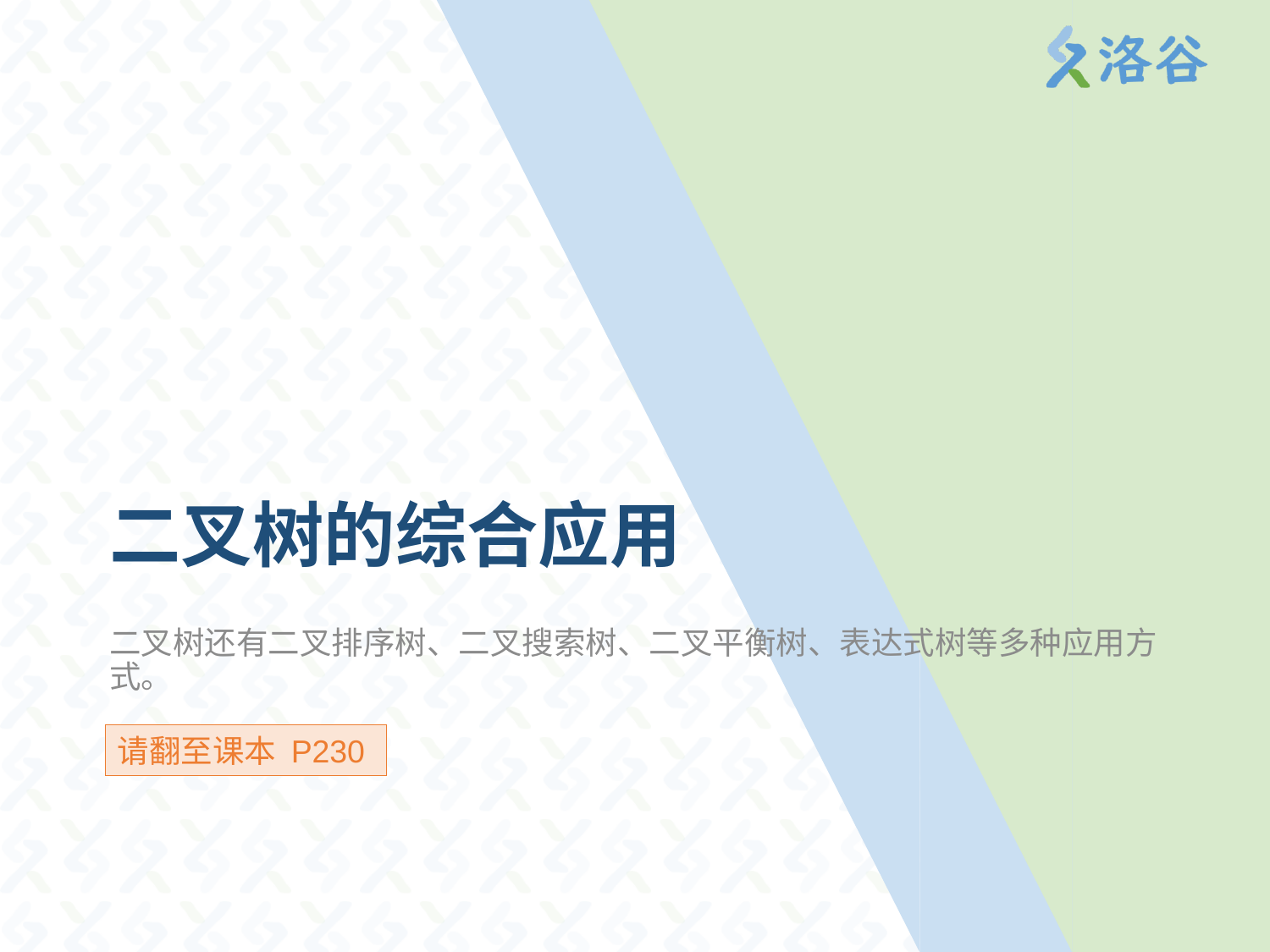

# 二叉树的综合应用
二叉树还有二叉排序树、二叉搜索树、二叉平衡树、表达式树等多种应用方式。
请翻至课本 P230